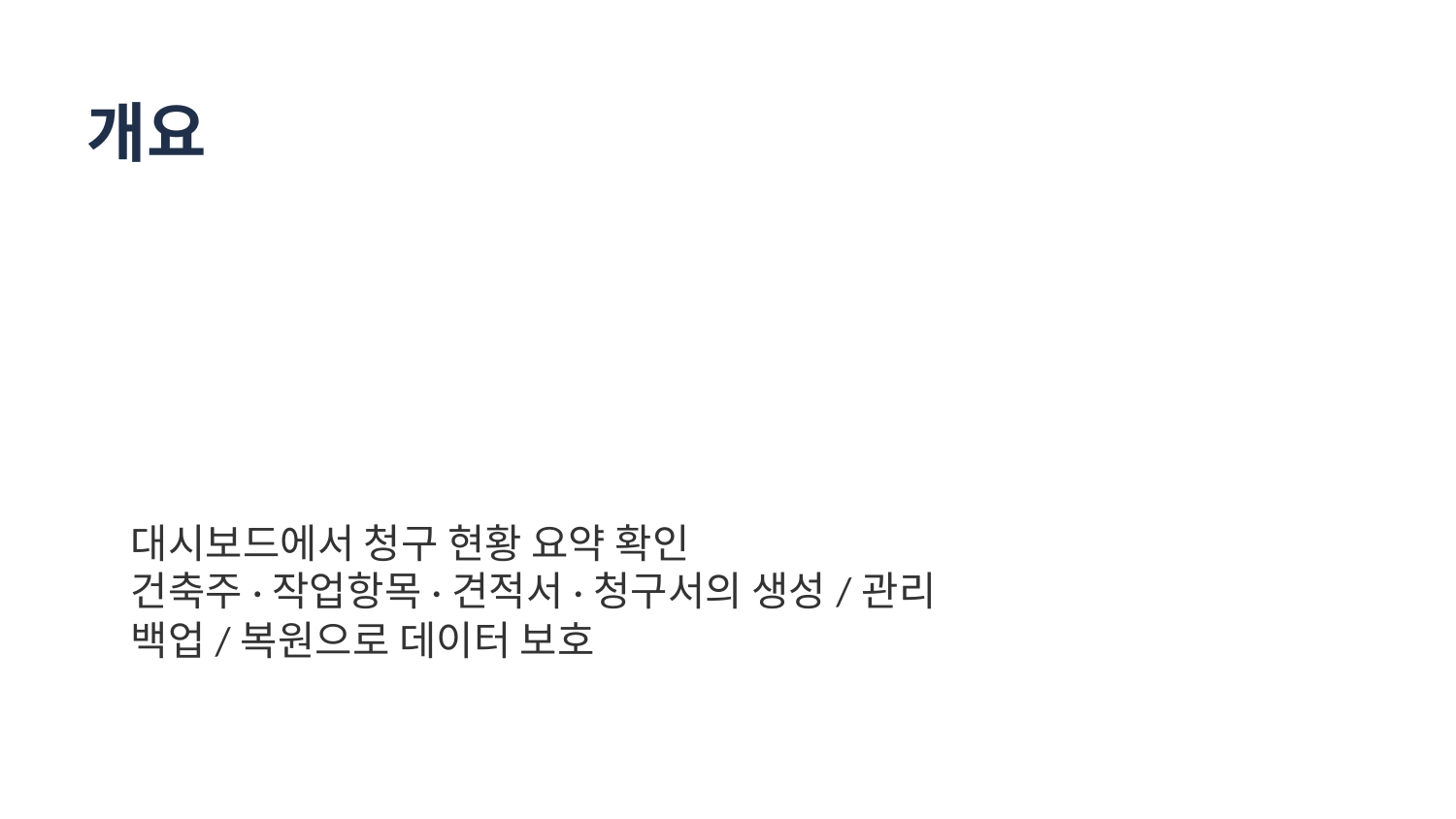

개요
대시보드에서 청구 현황 요약 확인
건축주·작업항목·견적서·청구서의 생성/관리
백업/복원으로 데이터 보호